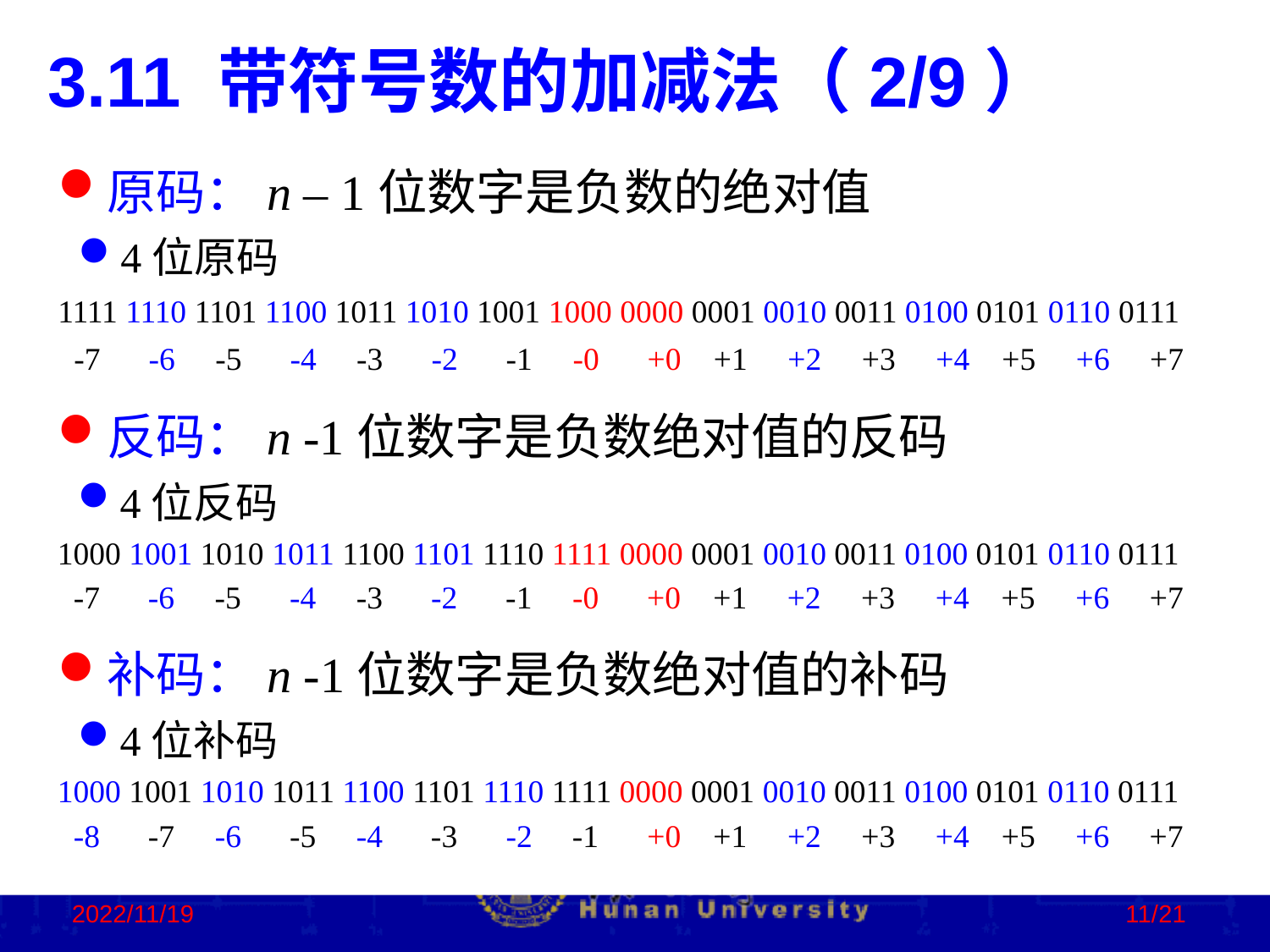

3.11 带符号数的加减法（2/9）
原码：n – 1位数字是负数的绝对值
4位原码
1111 1110 1101 1100 1011 1010 1001 1000 0000 0001 0010 0011 0100 0101 0110 0111
  -7      -6     -5      -4     -3      -2      -1     -0      +0    +1     +2     +3     +4    +5     +6     +7
反码：n -1位数字是负数绝对值的反码
4位反码
1000 1001 1010 1011 1100 1101 1110 1111 0000 0001 0010 0011 0100 0101 0110 0111
  -7      -6     -5      -4     -3      -2      -1     -0      +0    +1     +2     +3     +4    +5     +6     +7
补码：n -1位数字是负数绝对值的补码
4位补码
1000 1001 1010 1011 1100 1101 1110 1111 0000 0001 0010 0011 0100 0101 0110 0111
  -8      -7     -6      -5     -4      -3      -2     -1      +0    +1     +2     +3     +4    +5     +6     +7
2022/11/19
11/21